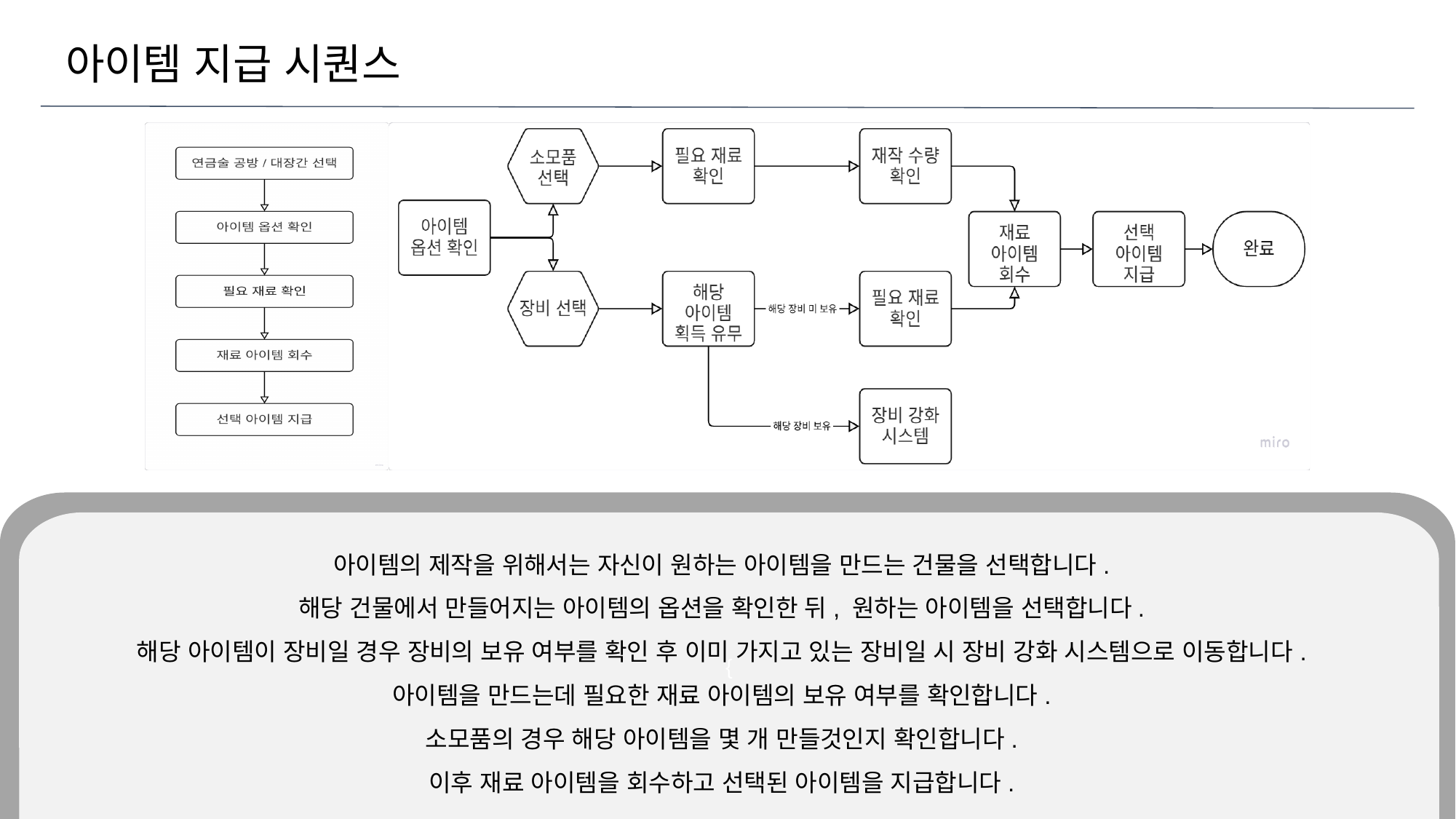

# 아이템 지급 시퀀스

아이템의 제작을 위해서는 자신이 원하는 아이템을 만드는 건물을 선택합니다.
해당 건물에서 만들어지는 아이템의 옵션을 확인한 뒤, 원하는 아이템을 선택합니다.
해당 아이템이 장비일 경우 장비의 보유 여부를 확인 후 이미 가지고 있는 장비일 시 장비 강화 시스템으로 이동합니다.
아이템을 만드는데 필요한 재료 아이템의 보유 여부를 확인합니다.
소모품의 경우 해당 아이템을 몇 개 만들것인지 확인합니다.
이후 재료 아이템을 회수하고 선택된 아이템을 지급합니다.